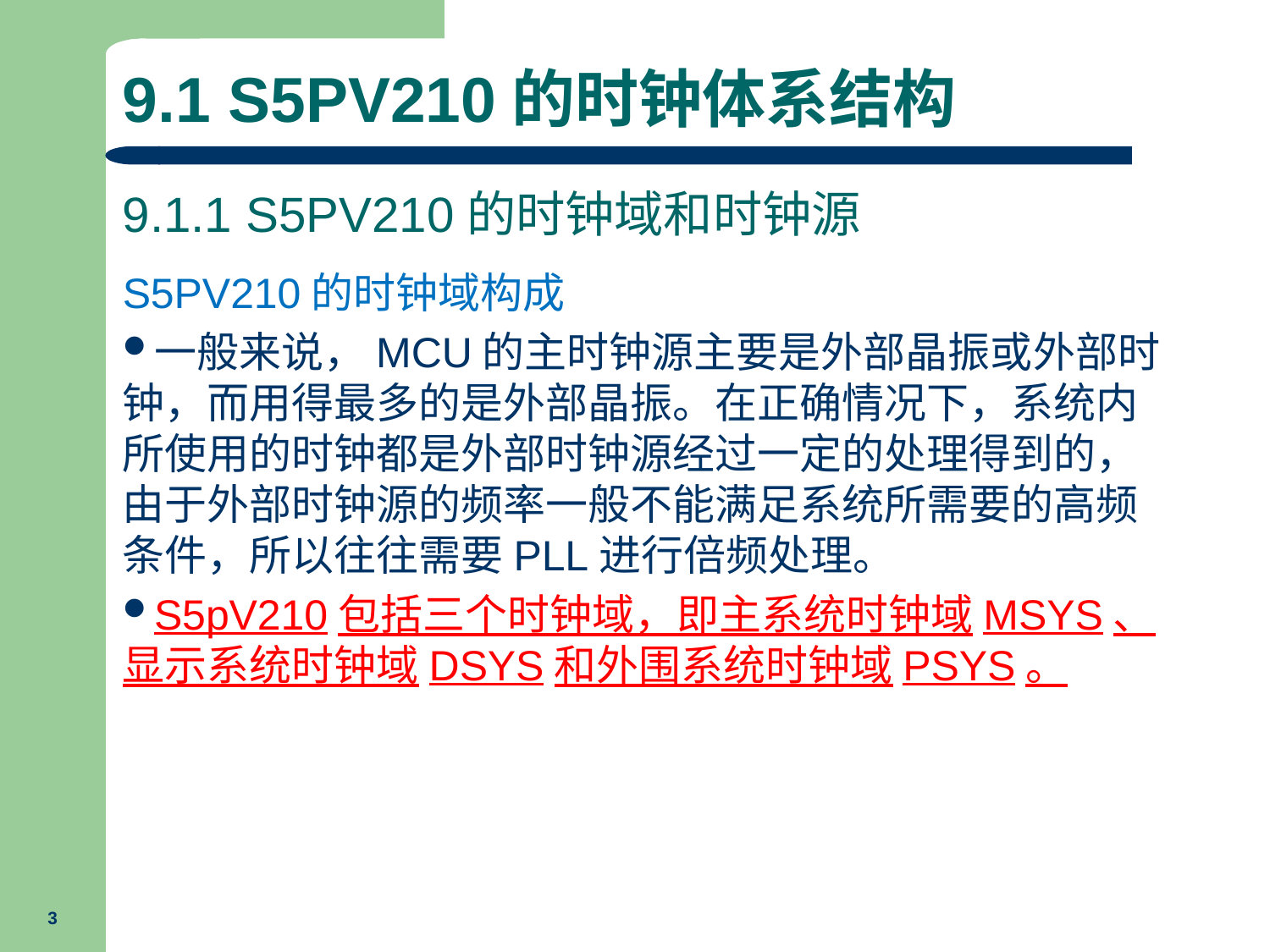

# 9.1 S5PV210的时钟体系结构
9.1.1 S5PV210的时钟域和时钟源
S5PV210的时钟域构成
一般来说，MCU的主时钟源主要是外部晶振或外部时钟，而用得最多的是外部晶振。在正确情况下，系统内所使用的时钟都是外部时钟源经过一定的处理得到的，由于外部时钟源的频率一般不能满足系统所需要的高频条件，所以往往需要PLL进行倍频处理。
S5pV210包括三个时钟域，即主系统时钟域MSYS、显示系统时钟域DSYS和外围系统时钟域PSYS。
3